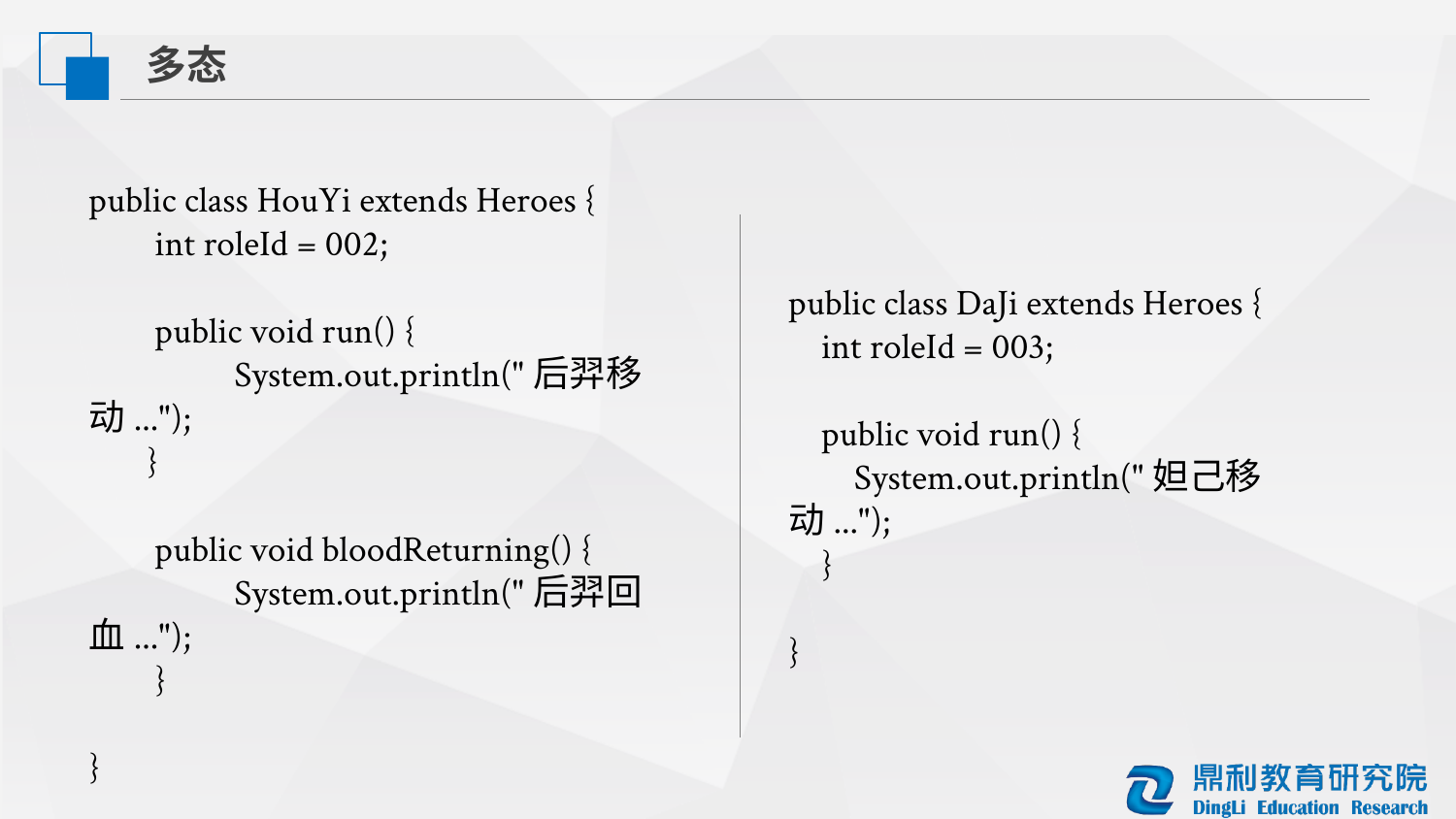

多态
public class HouYi extends Heroes {
        int roleId = 002;

        public void run() {
	System.out.println("后羿移动...");
       }

        public void bloodReturning() {
	System.out.println("后羿回血...");
        }

}
public class DaJi extends Heroes {
    int roleId = 003;

    public void run() {
        System.out.println("妲己移动...");
    }

}